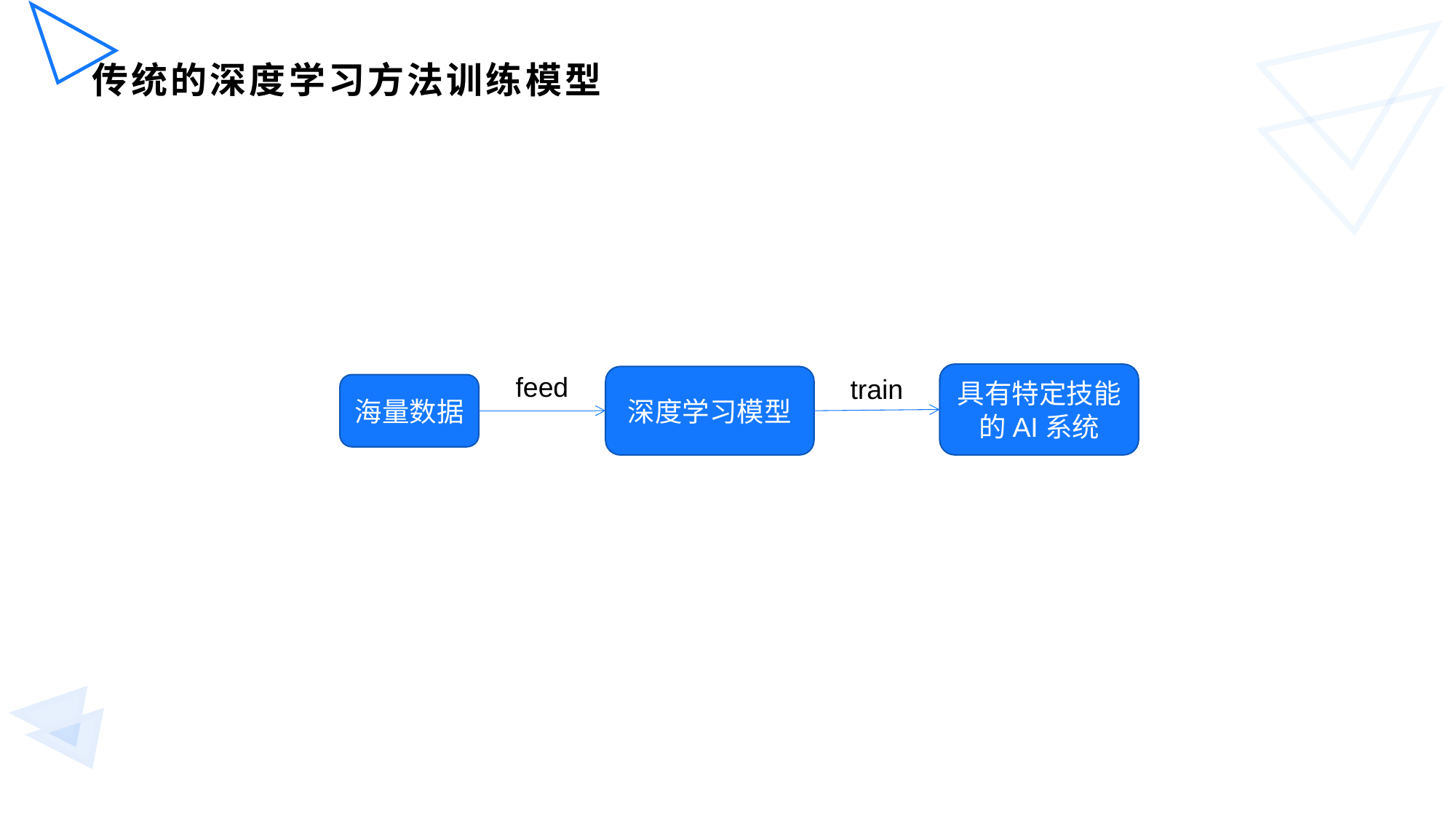

# 传统的深度学习方法训练模型
feed
具有特定技能的AI系统
深度学习模型
train
海量数据